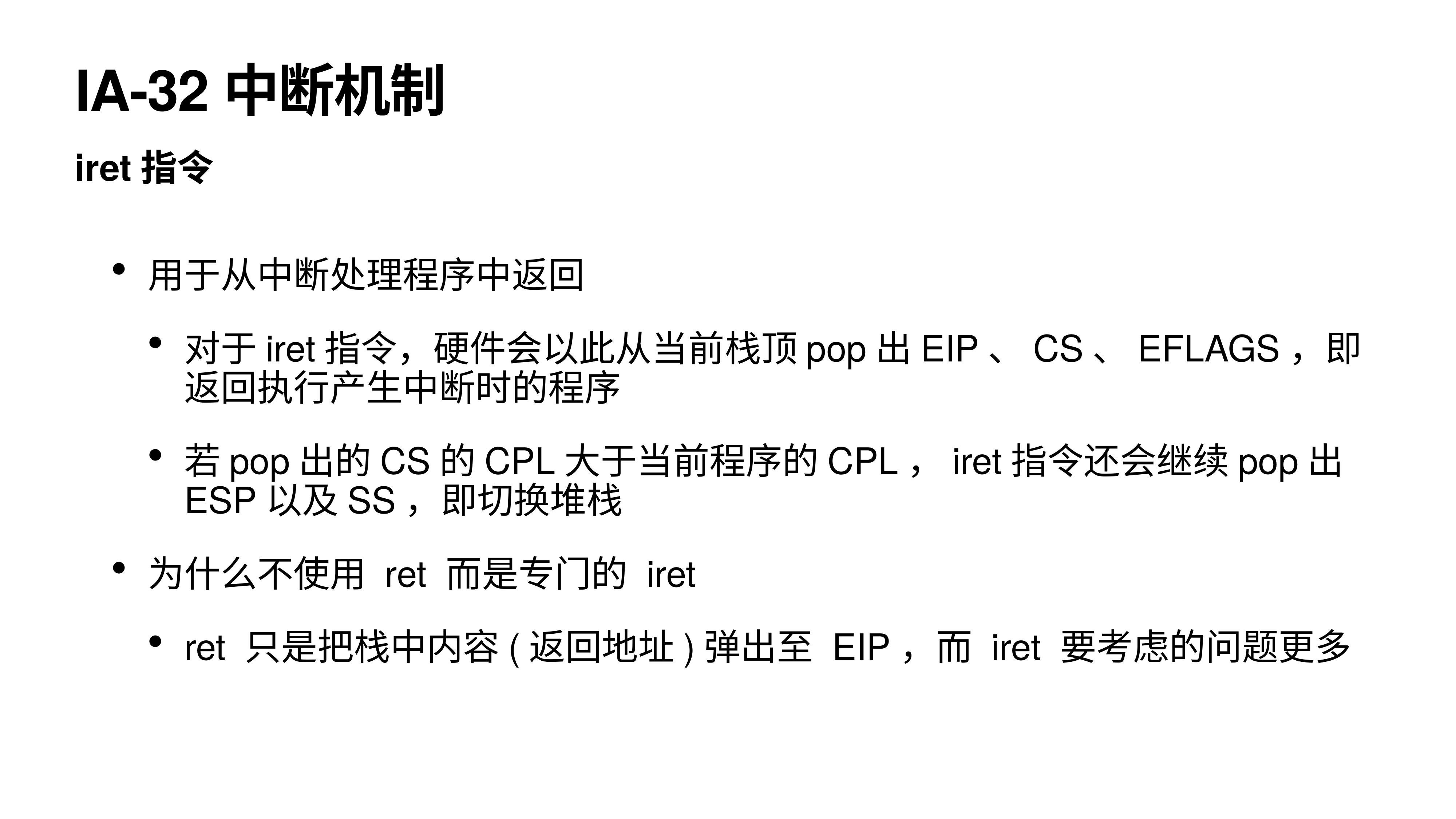

# IA-32中断机制
iret指令

用于从中断处理程序中返回
对于iret指令，硬件会以此从当前栈顶pop出EIP、CS、EFLAGS，即返回执行产生中断时的程序
若pop出的CS的CPL大于当前程序的CPL，iret指令还会继续pop出ESP以及SS，即切换堆栈
为什么不使用 ret 而是专门的 iret
ret 只是把栈中内容(返回地址)弹出至 EIP，而 iret 要考虑的问题更多